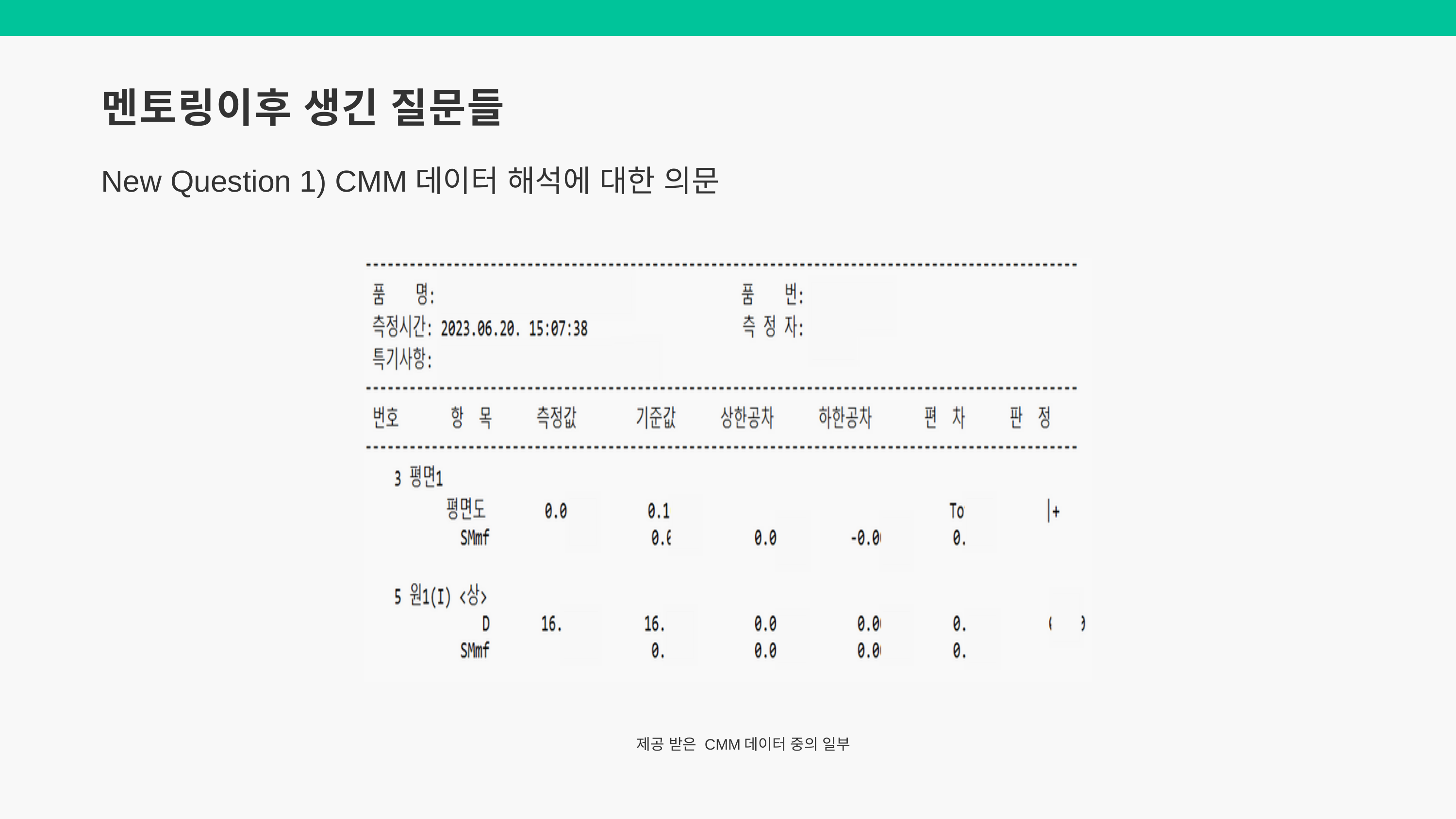

멘토링이후 생긴 질문들
New Question 1) CMM데이터 해석에 대한 의문

제공 받은 CMM데이터 중의 일부